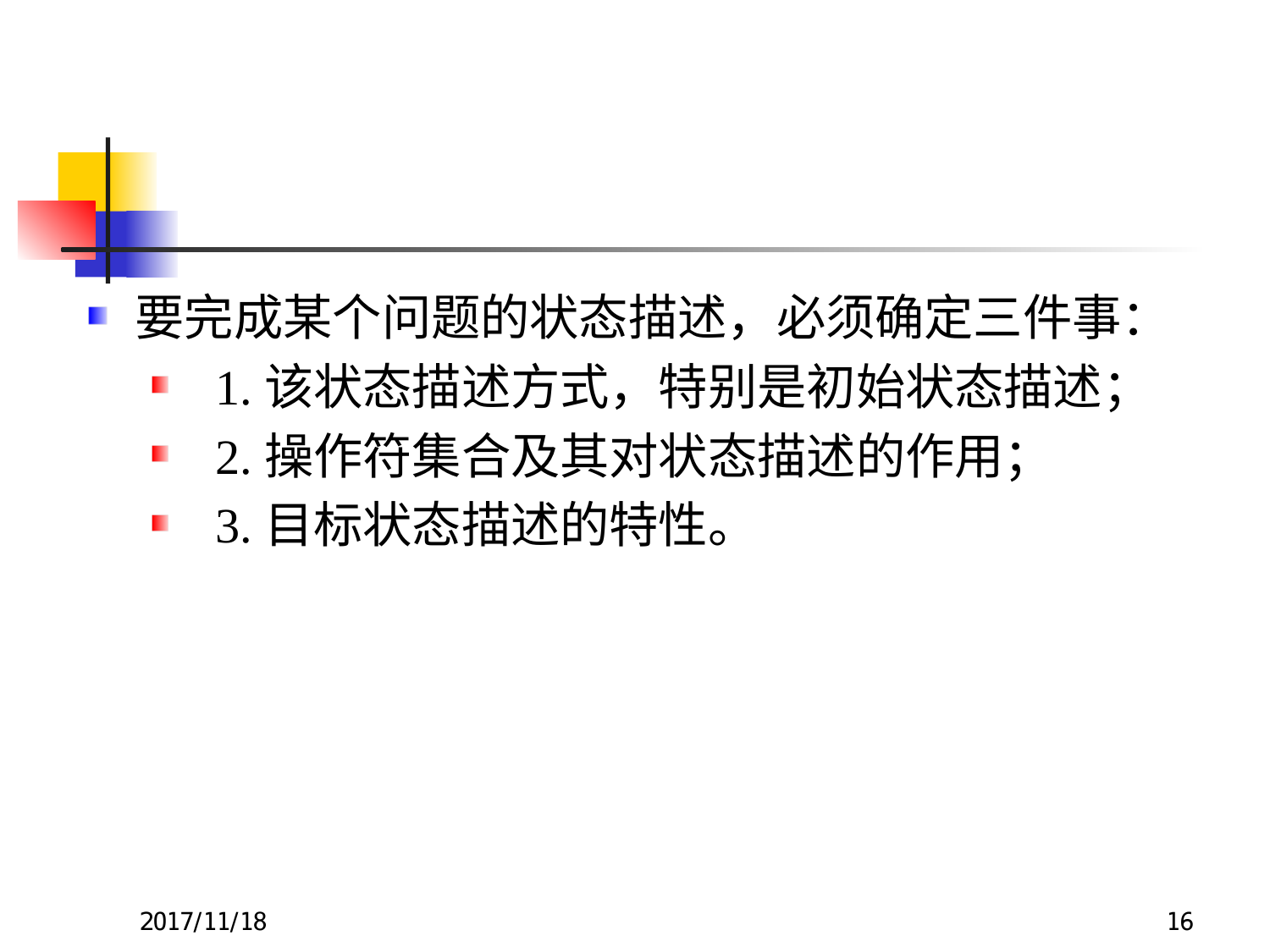

#
要完成某个问题的状态描述，必须确定三件事：
  1.该状态描述方式，特别是初始状态描述；
  2.操作符集合及其对状态描述的作用；
  3.目标状态描述的特性。

2017/11/18
16